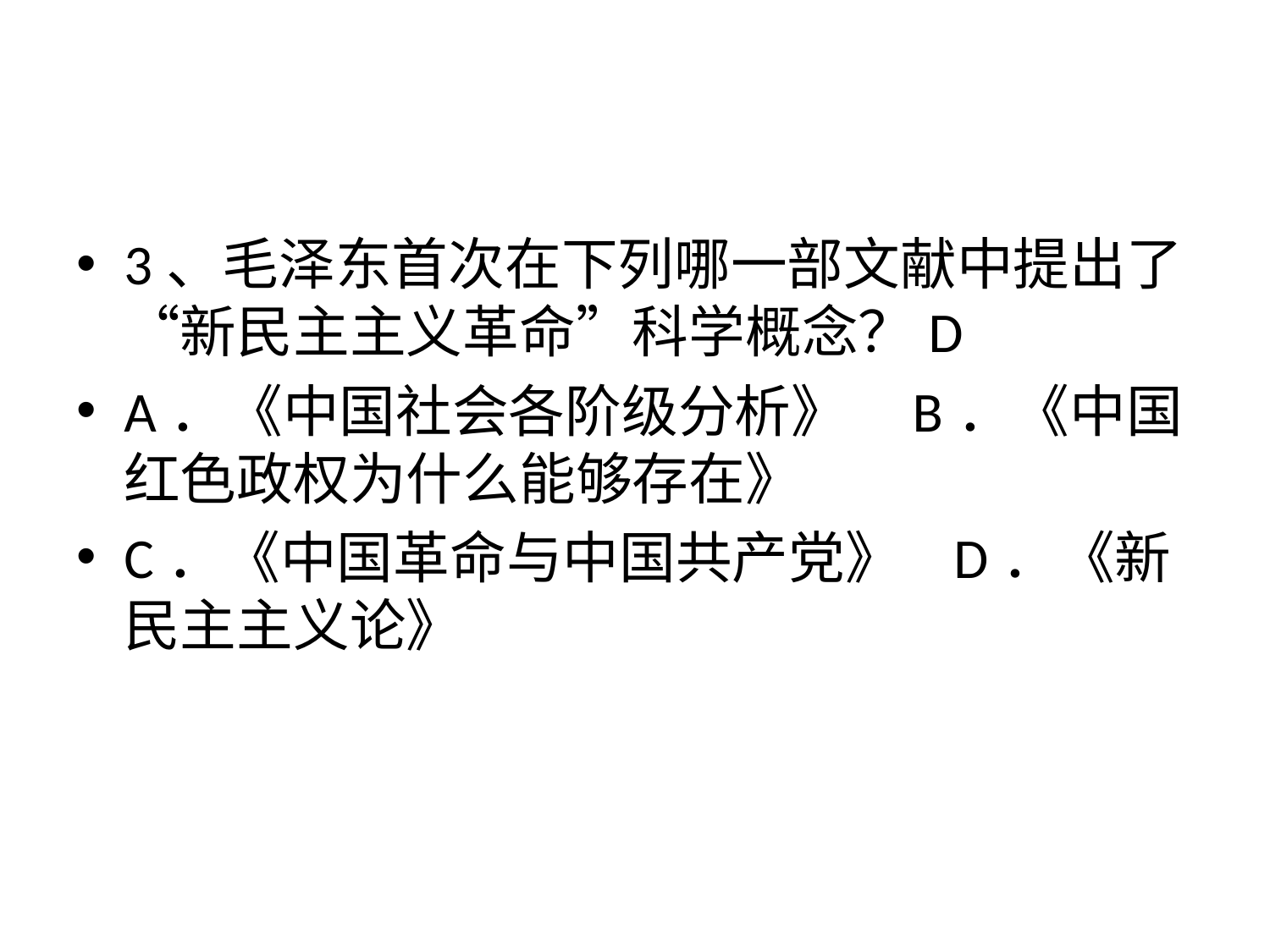

#
3、毛泽东首次在下列哪一部文献中提出了“新民主主义革命”科学概念？D
A．《中国社会各阶级分析》    B．《中国红色政权为什么能够存在》
C．《中国革命与中国共产党》   D．《新民主主义论》